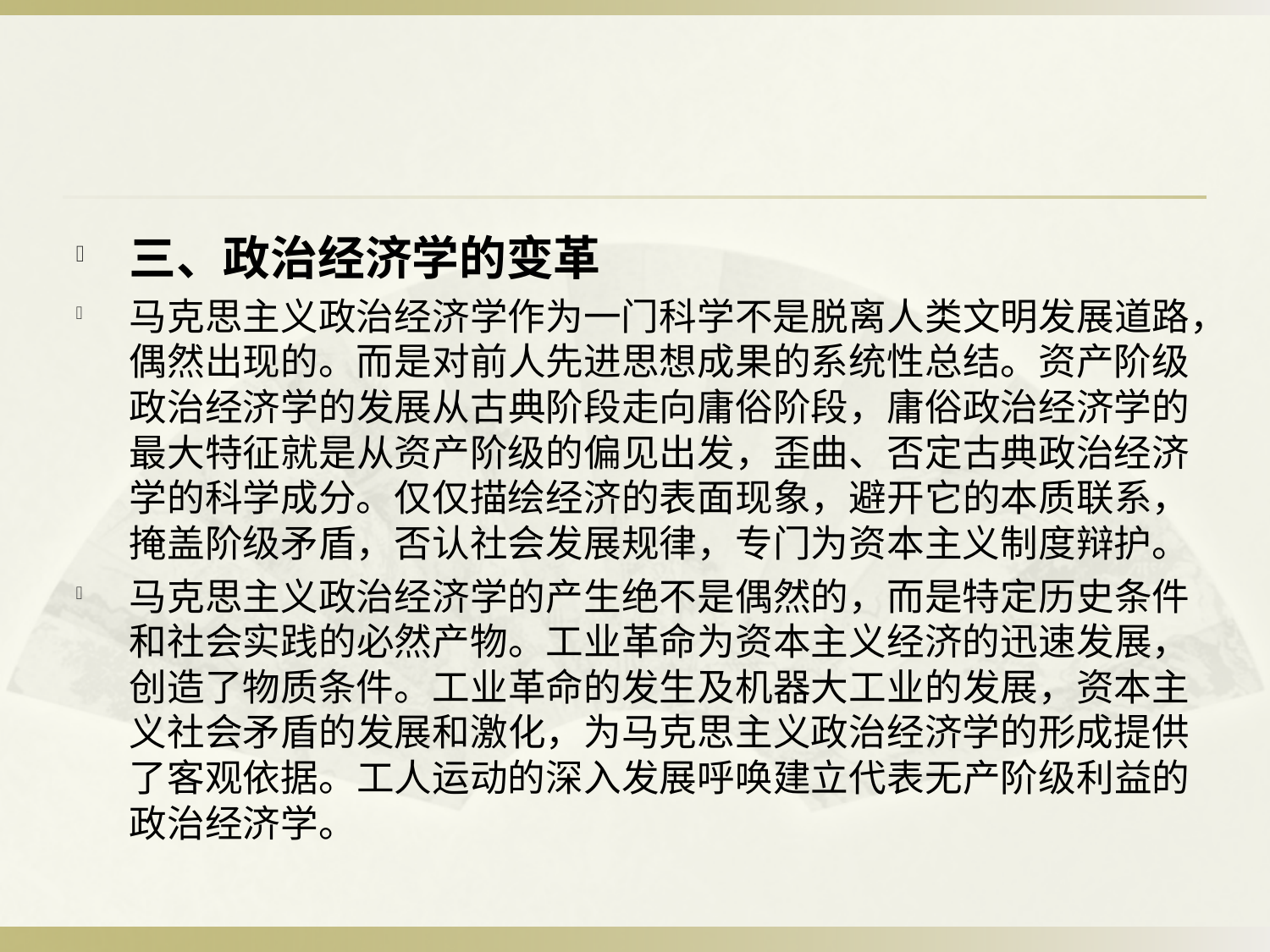

#
三、政治经济学的变革
马克思主义政治经济学作为一门科学不是脱离人类文明发展道路，偶然出现的。而是对前人先进思想成果的系统性总结。资产阶级政治经济学的发展从古典阶段走向庸俗阶段，庸俗政治经济学的最大特征就是从资产阶级的偏见出发，歪曲、否定古典政治经济学的科学成分。仅仅描绘经济的表面现象，避开它的本质联系，掩盖阶级矛盾，否认社会发展规律，专门为资本主义制度辩护。
马克思主义政治经济学的产生绝不是偶然的，而是特定历史条件和社会实践的必然产物。工业革命为资本主义经济的迅速发展，创造了物质条件。工业革命的发生及机器大工业的发展，资本主义社会矛盾的发展和激化，为马克思主义政治经济学的形成提供了客观依据。工人运动的深入发展呼唤建立代表无产阶级利益的政治经济学。